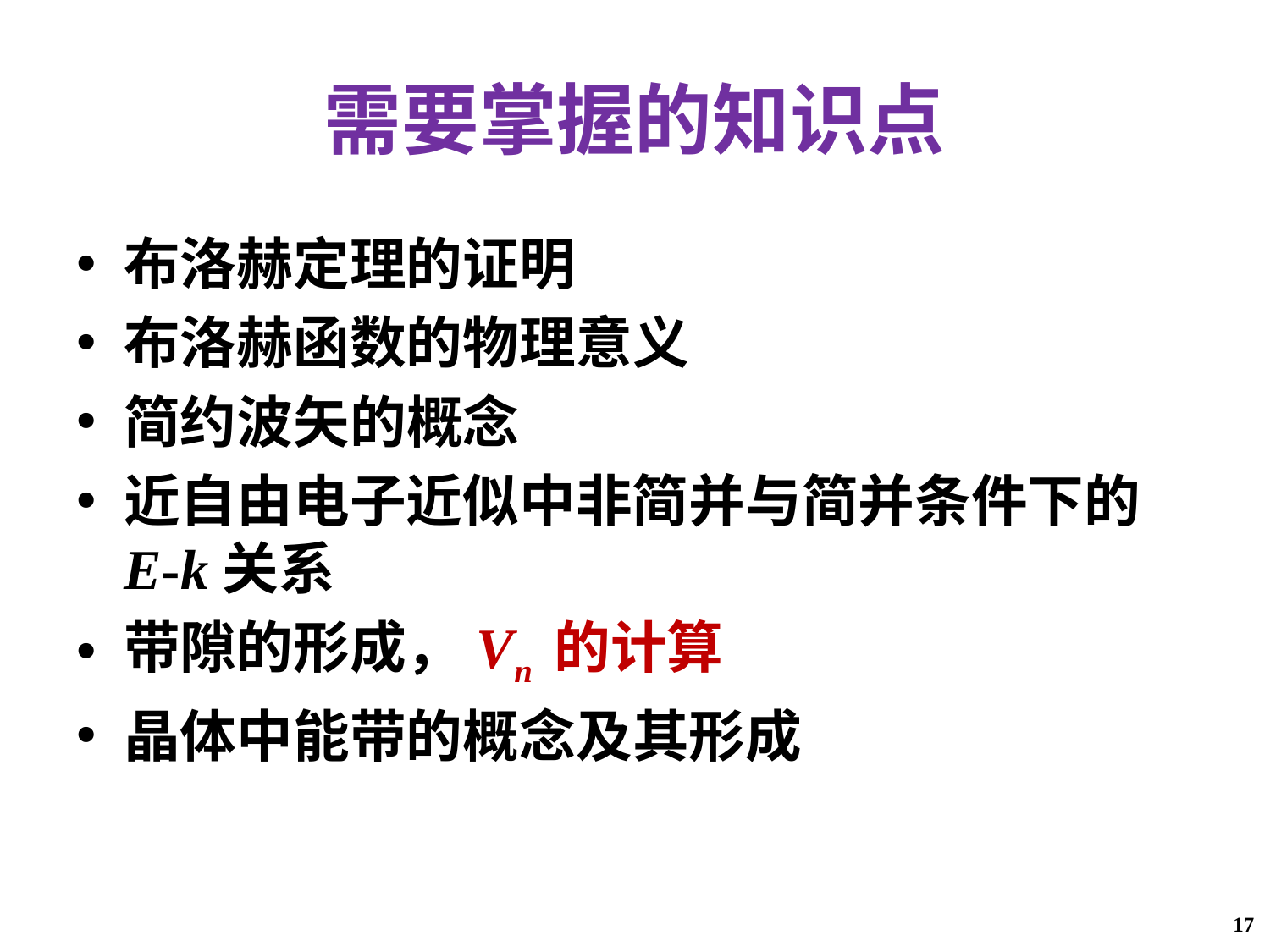

# 需要掌握的知识点
布洛赫定理的证明
布洛赫函数的物理意义
简约波矢的概念
近自由电子近似中非简并与简并条件下的E-k关系
带隙的形成，Vn 的计算
晶体中能带的概念及其形成
17